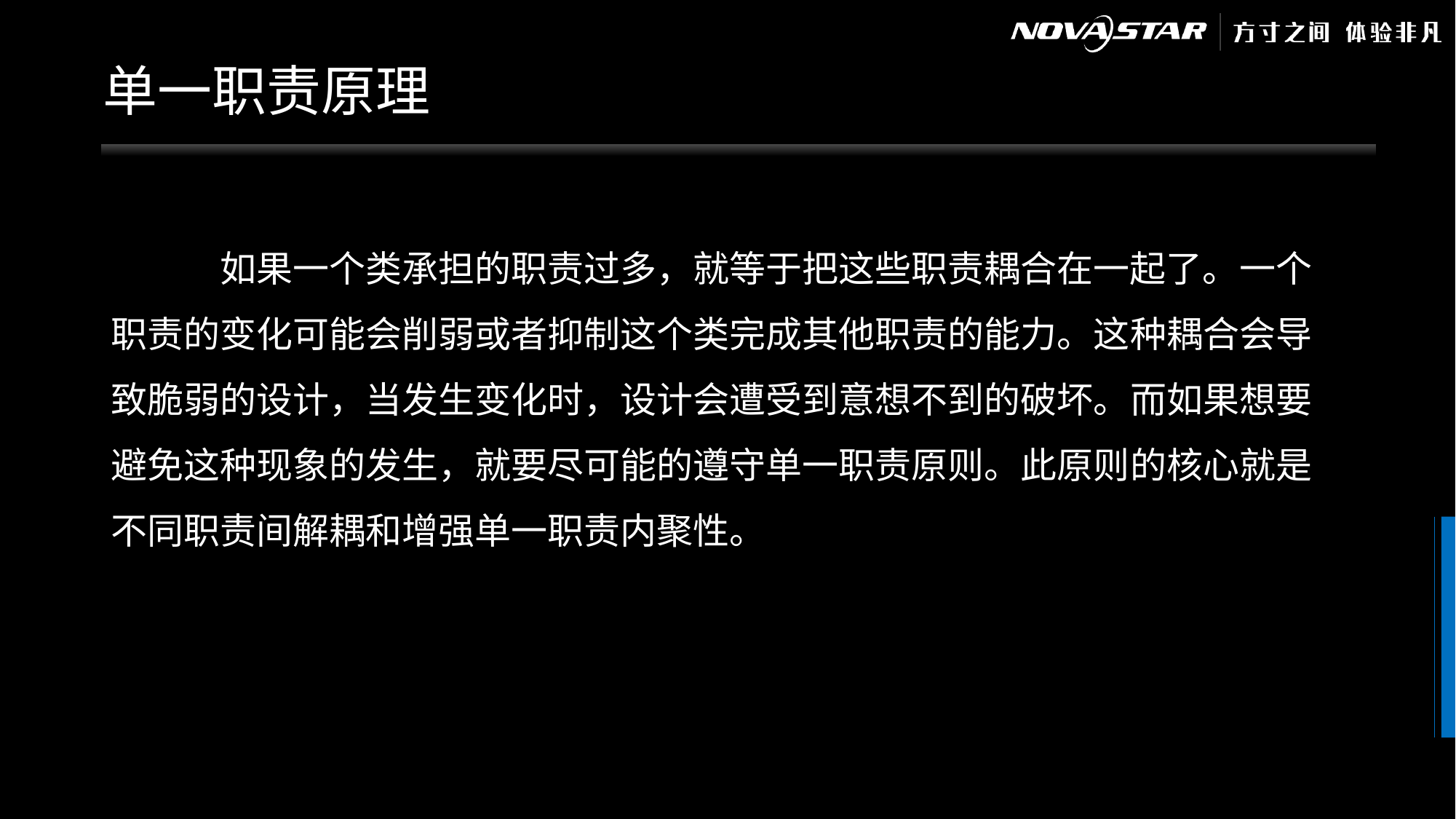

# 单一职责原理

	如果一个类承担的职责过多，就等于把这些职责耦合在一起了。一个职责的变化可能会削弱或者抑制这个类完成其他职责的能力。这种耦合会导致脆弱的设计，当发生变化时，设计会遭受到意想不到的破坏。而如果想要避免这种现象的发生，就要尽可能的遵守单一职责原则。此原则的核心就是不同职责间解耦和增强单一职责内聚性。